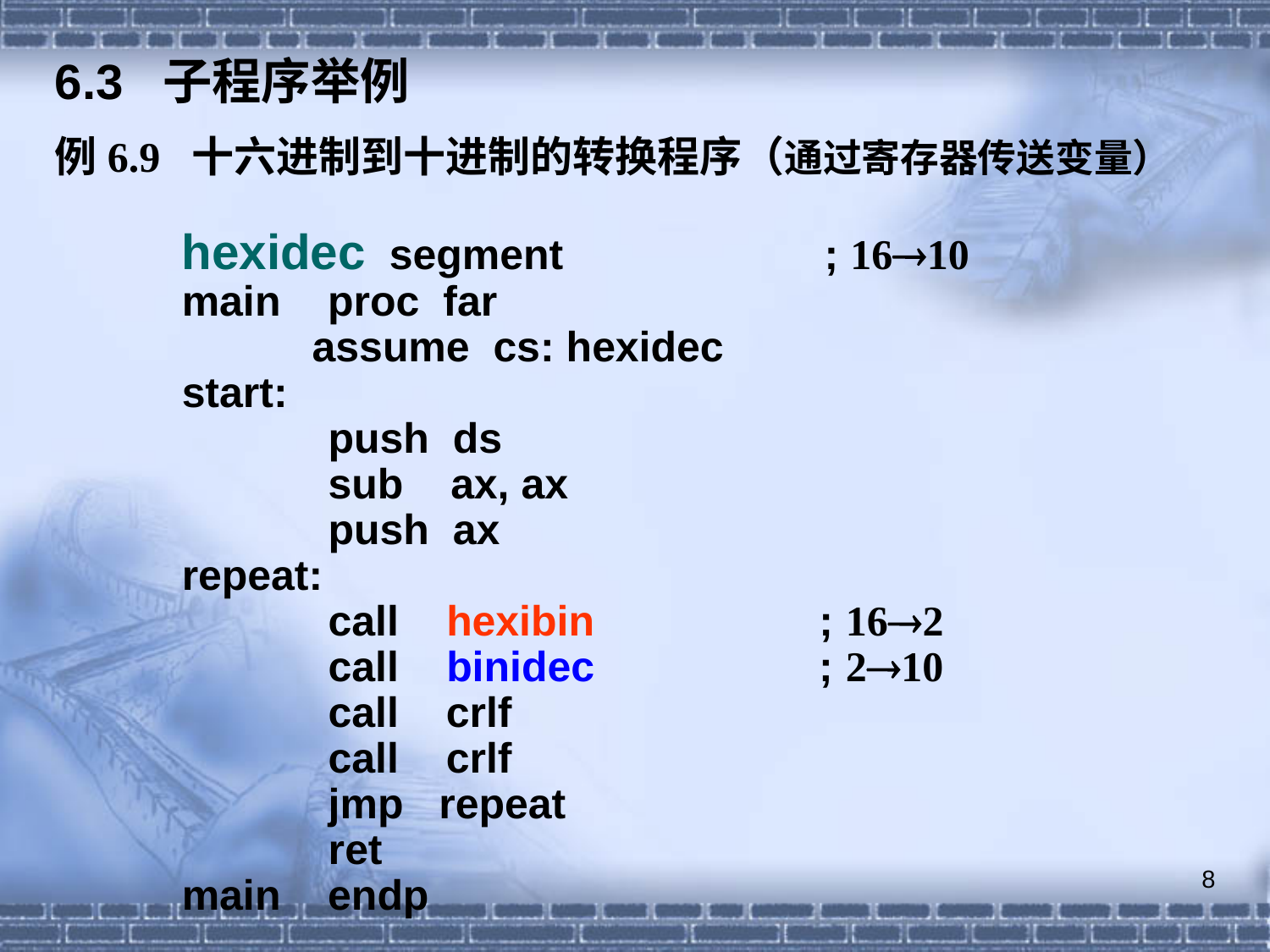

6.3  子程序举例
例6.9  十六进制到十进制的转换程序（通过寄存器传送变量）

hexidec  segment                      ; 16→10
main    proc  far
           assume  cs: hexidec
start:
       push  ds
       sub    ax, ax
       push  ax
repeat:
       call    hexibin                   ; 16→2
       call    binidec                   ; 2→10
       call    crlf
       call    crlf
       jmp   repeat
       ret
main    endp

8